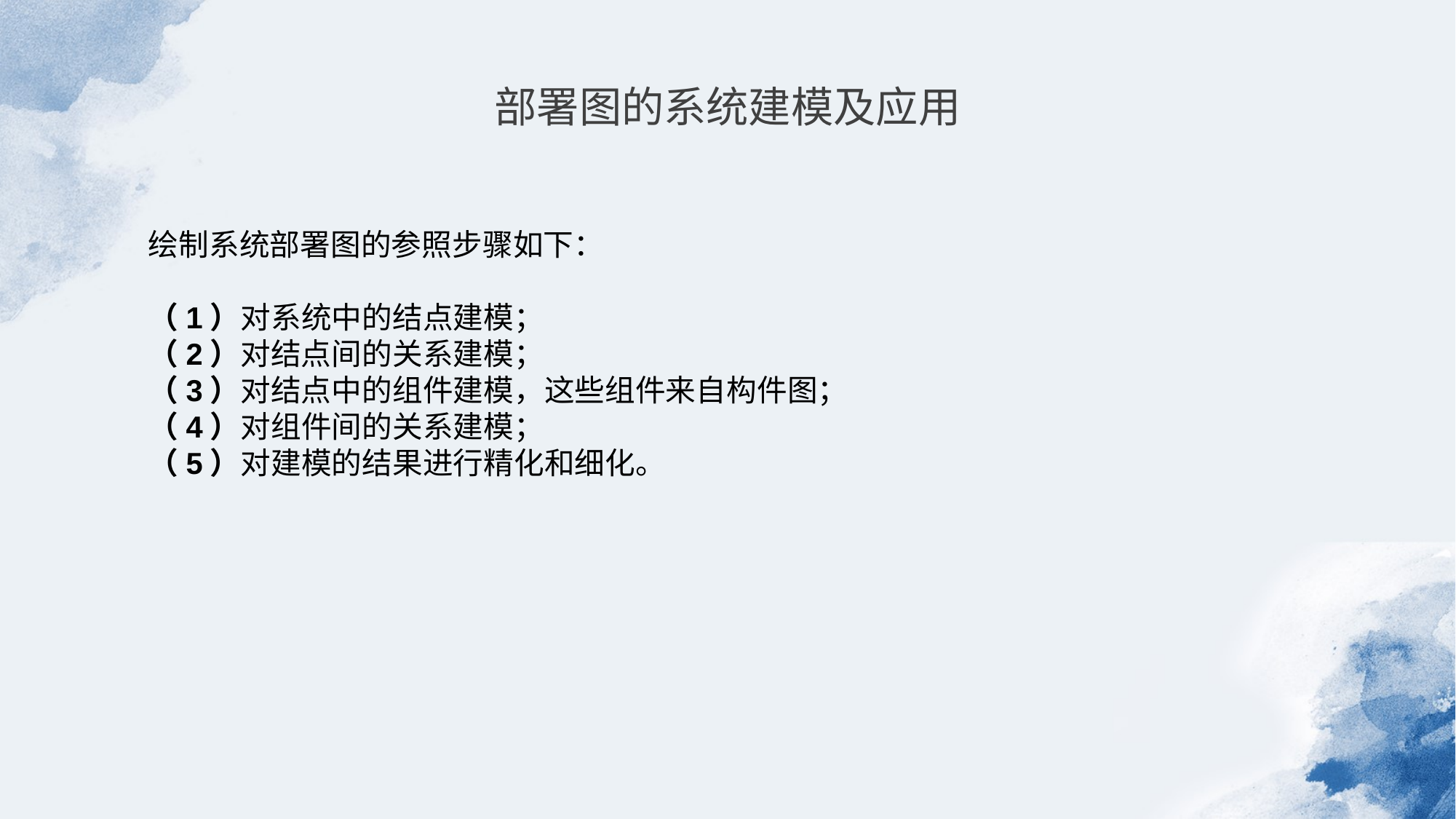

部署图的系统建模及应用
绘制系统部署图的参照步骤如下：

（1）对系统中的结点建模；
（2）对结点间的关系建模；
（3）对结点中的组件建模，这些组件来自构件图；
（4）对组件间的关系建模；
（5）对建模的结果进行精化和细化。